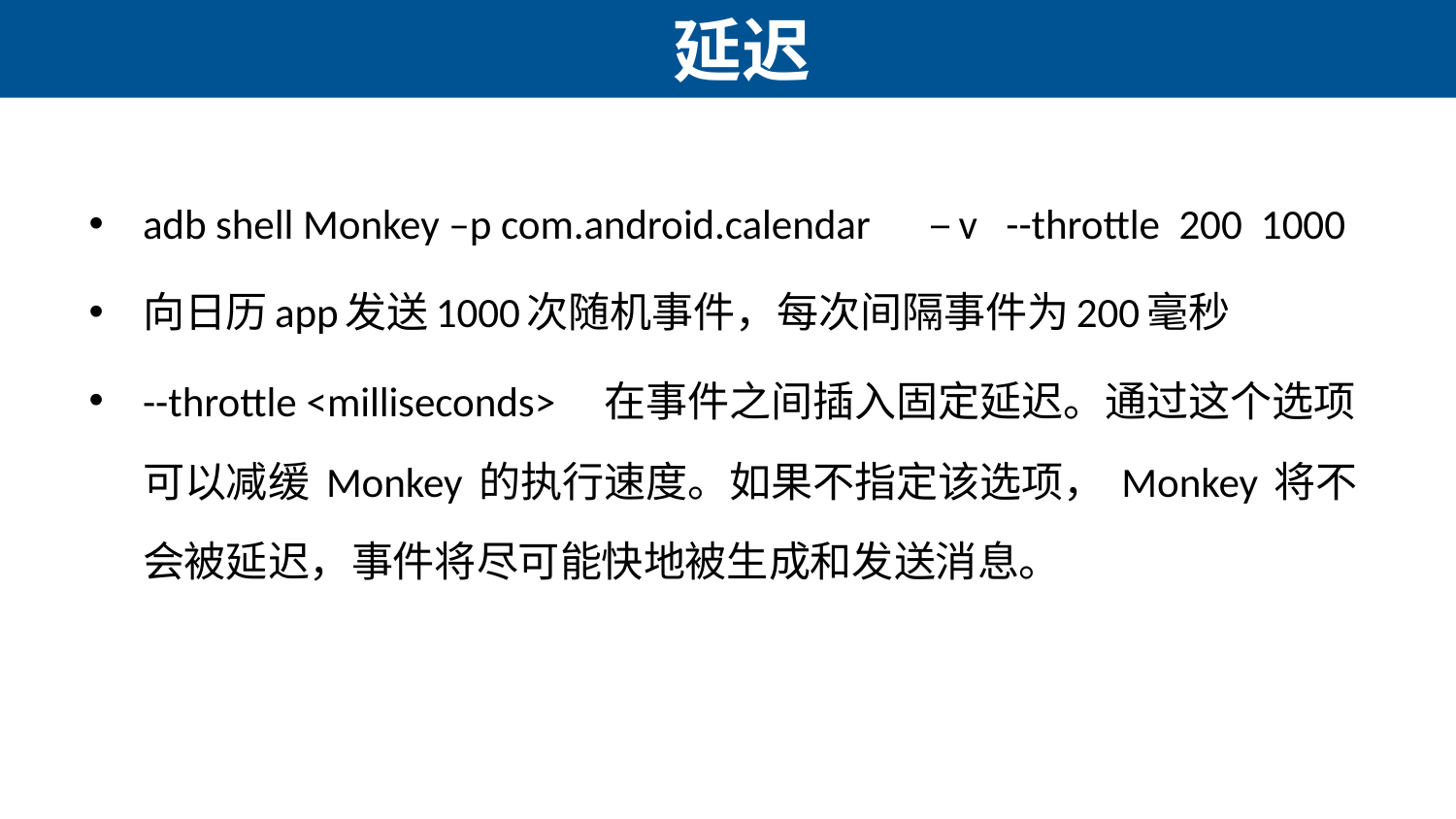

# 延迟
adb shell Monkey –p com.android.calendar 　–v   --throttle  200  1000
向日历app发送1000次随机事件，每次间隔事件为200毫秒
--throttle <milliseconds>　在事件之间插入固定延迟。通过这个选项可以减缓 Monkey 的执行速度。如果不指定该选项， Monkey 将不会被延迟，事件将尽可能快地被生成和发送消息。